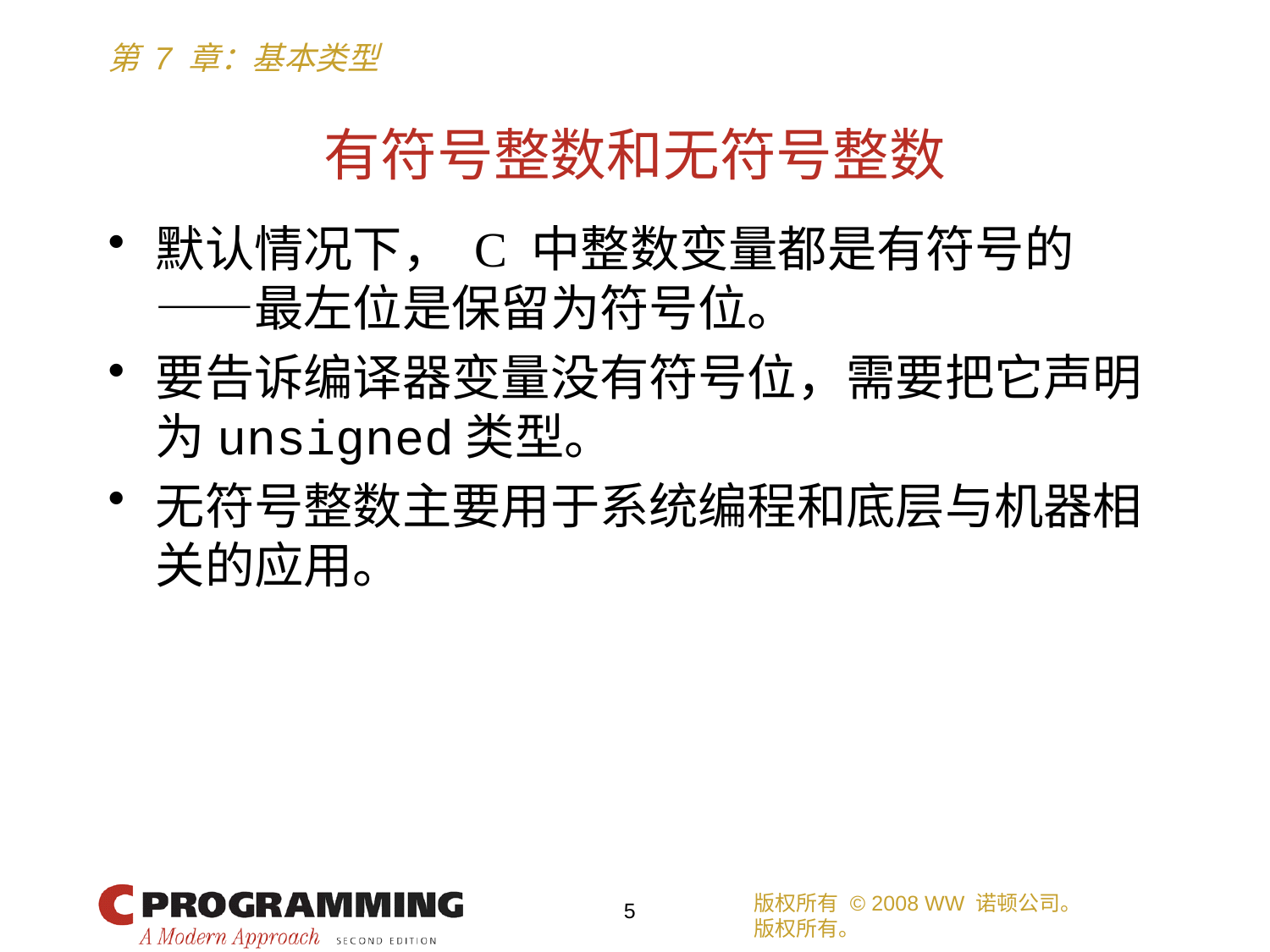

# 有符号整数和无符号整数
默认情况下， C 中整数变量都是有符号的——最左位是保留为符号位。
要告诉编译器变量没有符号位，需要把它声明为unsigned类型。
无符号整数主要用于系统编程和底层与机器相关的应用。

版权所有 © 2008 WW 诺顿公司。
版权所有。
5